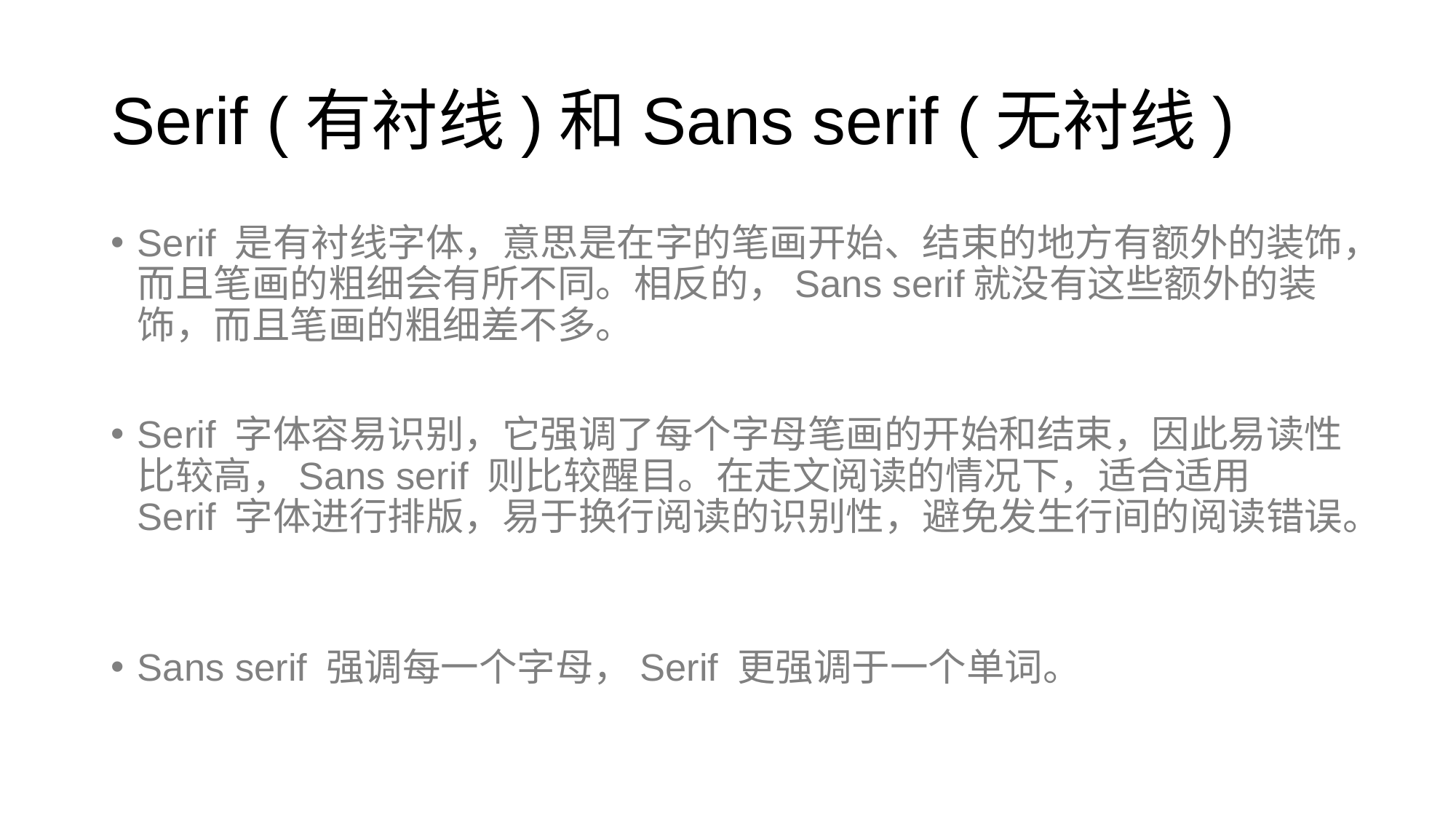

# Serif (有衬线)和Sans serif (无衬线)
Serif 是有衬线字体，意思是在字的笔画开始、结束的地方有额外的装饰，而且笔画的粗细会有所不同。相反的，Sans serif就没有这些额外的装饰，而且笔画的粗细差不多。

Serif 字体容易识别，它强调了每个字母笔画的开始和结束，因此易读性比较高，Sans serif 则比较醒目。在走文阅读的情况下，适合适用 Serif 字体进行排版，易于换行阅读的识别性，避免发生行间的阅读错误。

Sans serif 强调每一个字母，Serif 更强调于一个单词。